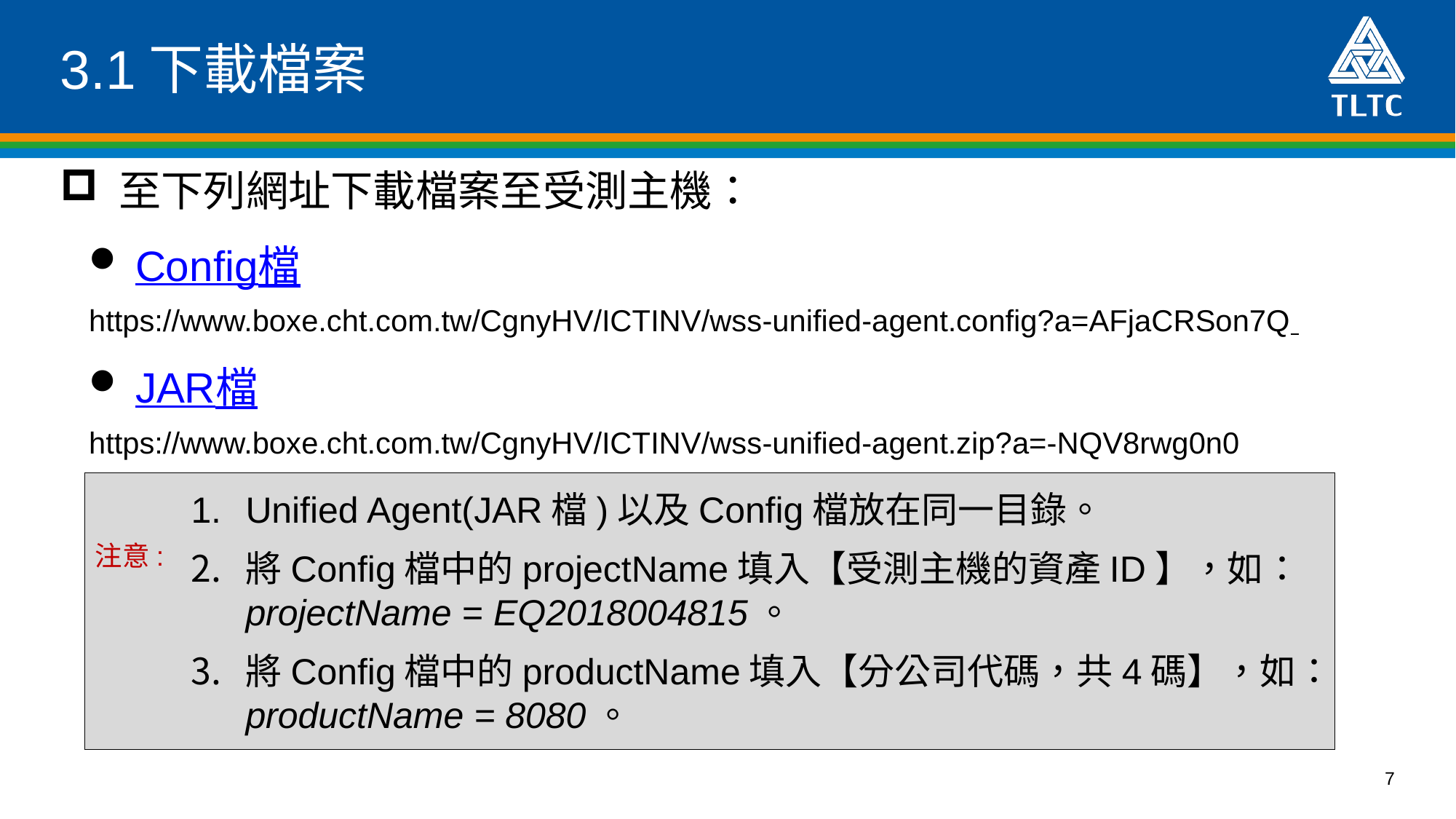

# 3.1下載檔案
 至下列網址下載檔案至受測主機：
 Config檔
https://www.boxe.cht.com.tw/CgnyHV/ICTINV/wss-unified-agent.config?a=AFjaCRSon7Q
 JAR檔
https://www.boxe.cht.com.tw/CgnyHV/ICTINV/wss-unified-agent.zip?a=-NQV8rwg0n0

Unified Agent(JAR檔)以及Config檔放在同一目錄。
將Config檔中的projectName填入【受測主機的資產ID】，如：projectName = EQ2018004815。
將Config檔中的productName填入【分公司代碼，共4碼】，如：productName = 8080。
注意:
7